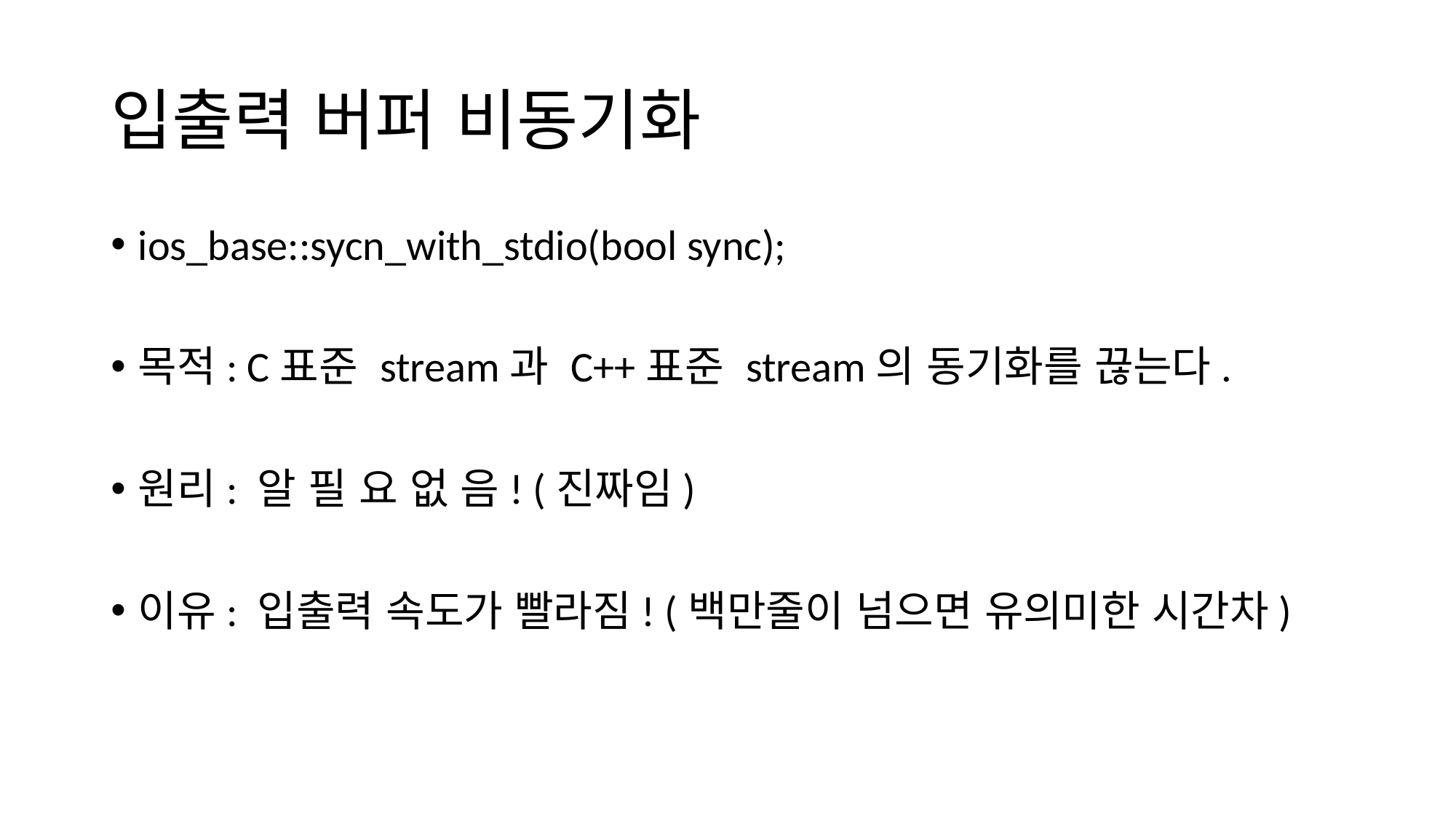

# 입출력 버퍼 비동기화
ios_base::sycn_with_stdio(bool sync);

목적: C표준 stream과 C++표준 stream의 동기화를 끊는다.

원리: 알 필 요 없 음! (진짜임)

이유: 입출력 속도가 빨라짐! (백만줄이 넘으면 유의미한 시간차)